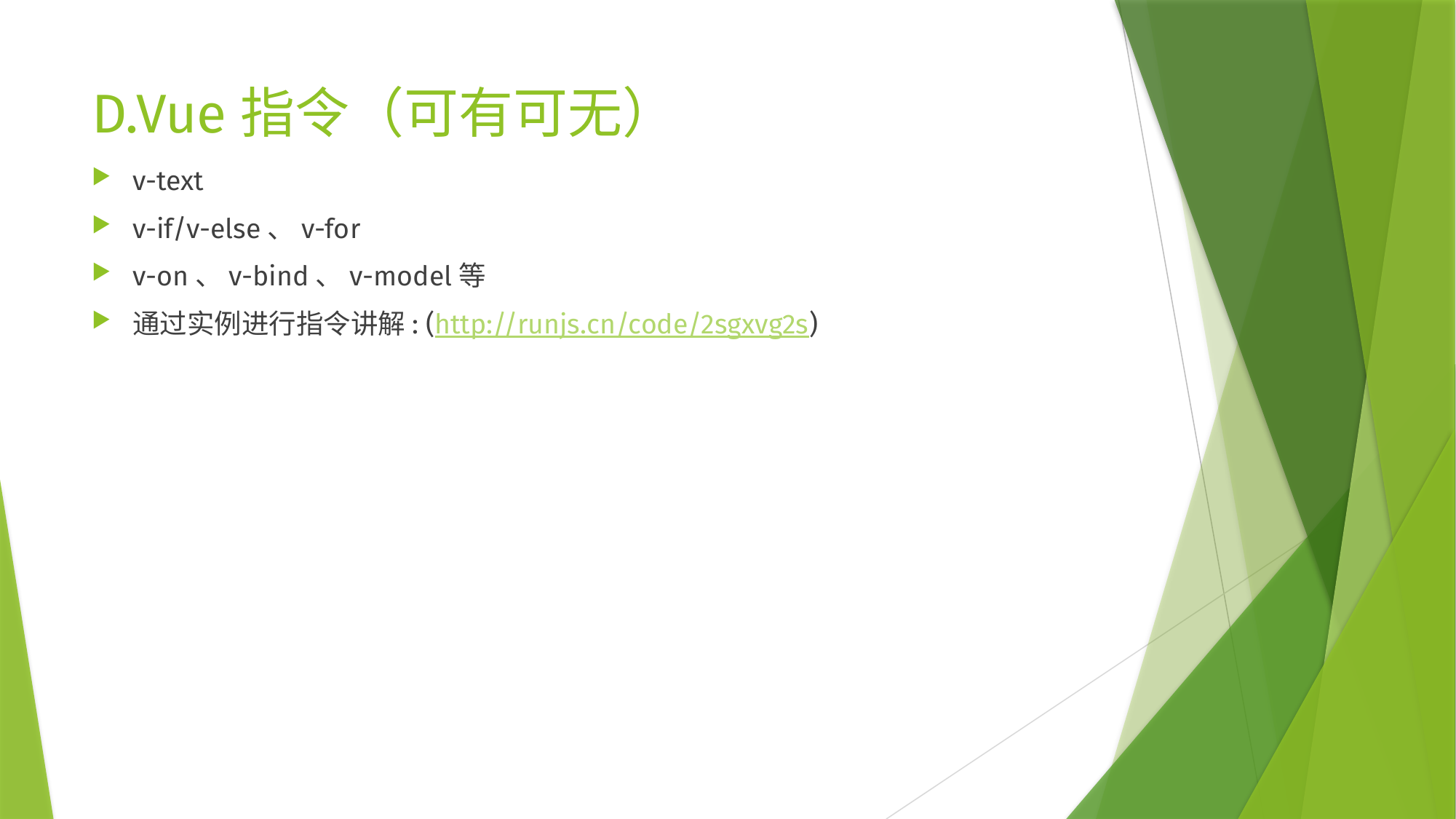

# D.Vue指令（可有可无）
v-text
v-if/v-else、v-for
v-on、v-bind、v-model等
通过实例进行指令讲解: (http://runjs.cn/code/2sgxvg2s)